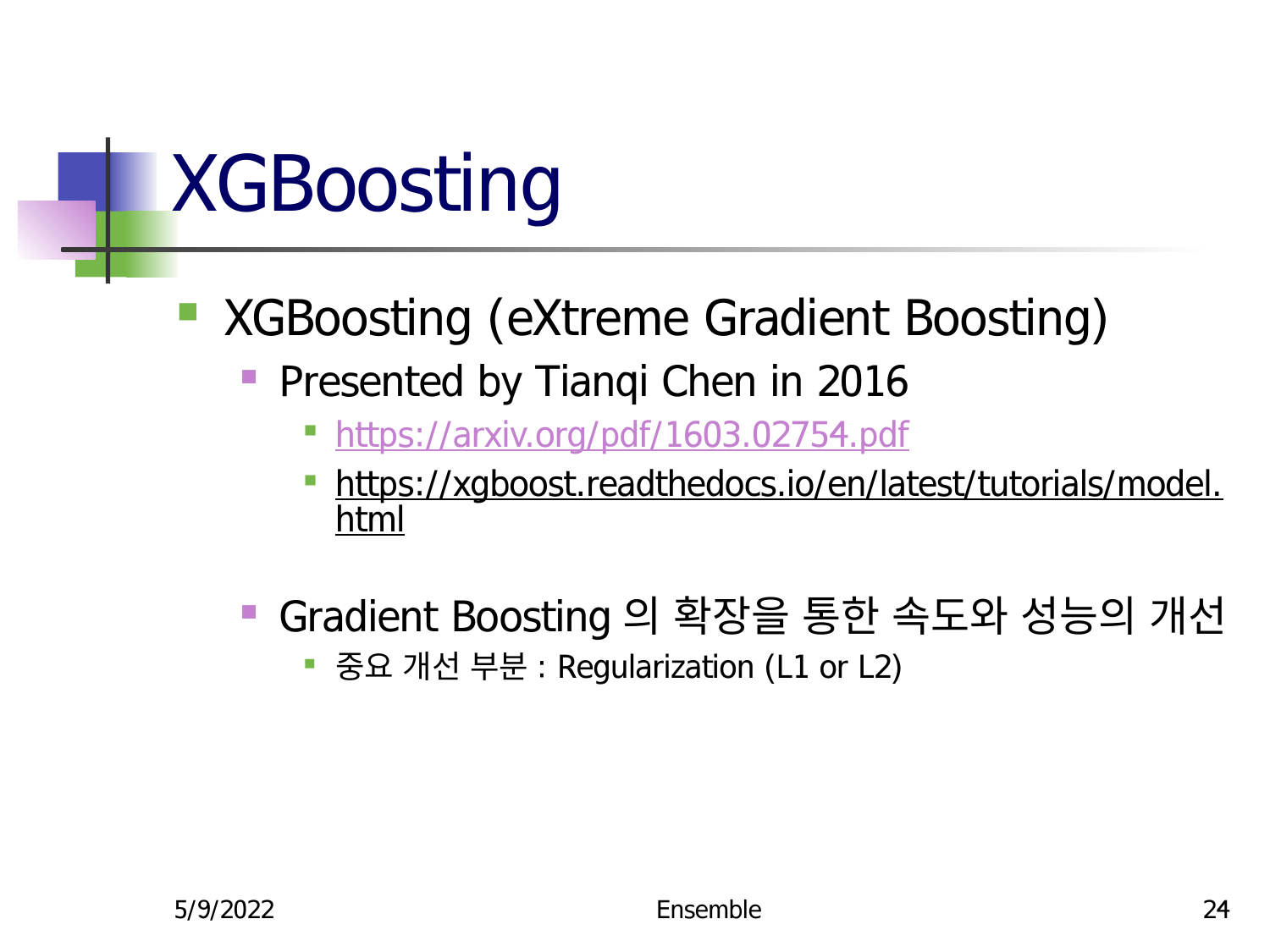

# XGBoosting
XGBoosting (eXtreme Gradient Boosting)
Presented by Tianqi Chen in 2016
https://arxiv.org/pdf/1603.02754.pdf
https://xgboost.readthedocs.io/en/latest/tutorials/model.html
Gradient Boosting의 확장을 통한 속도와 성능의 개선
중요 개선 부분: Regularization (L1 or L2)

5/9/2022
Ensemble
24